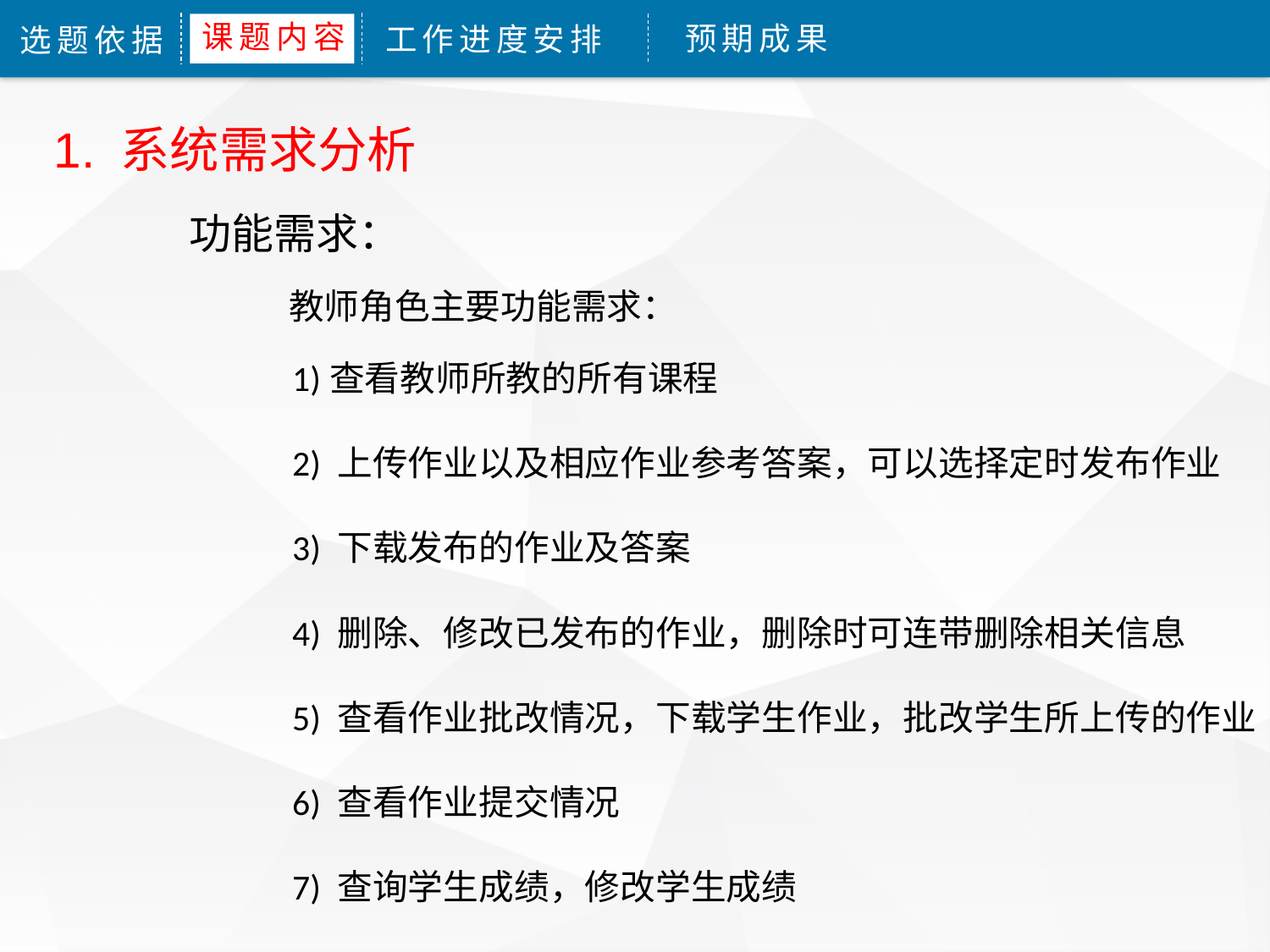

课题内容
预期成果
工作进度安排
选题依据

1. 系统需求分析
功能需求：
教师角色主要功能需求：

1)查看教师所教的所有课程

2) 上传作业以及相应作业参考答案，可以选择定时发布作业

3) 下载发布的作业及答案

4) 删除、修改已发布的作业，删除时可连带删除相关信息

5) 查看作业批改情况，下载学生作业，批改学生所上传的作业

6) 查看作业提交情况

7) 查询学生成绩，修改学生成绩